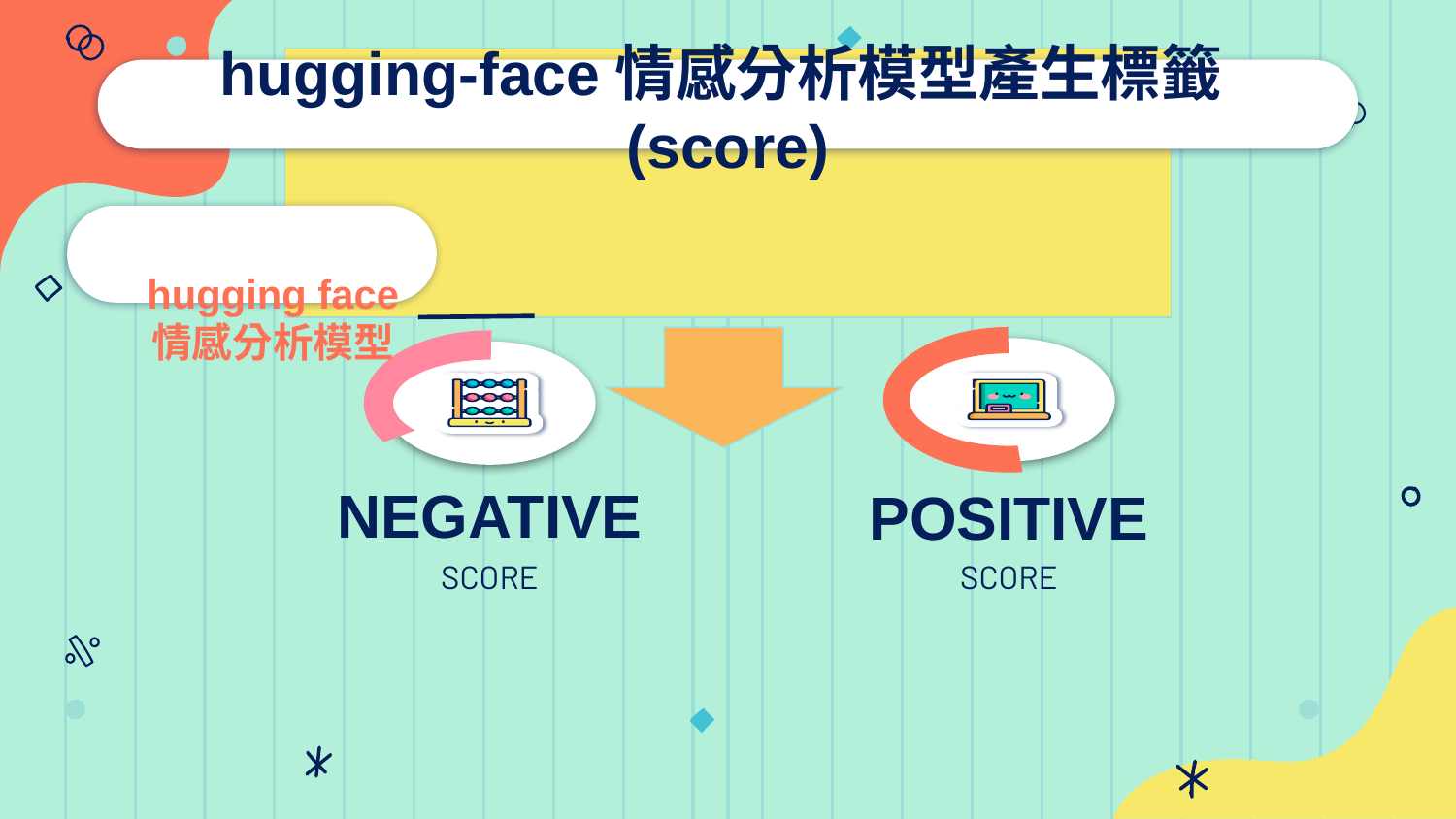

# hugging-face情感分析模型產生標籤(score)

hugging face
情感分析模型

NEGATIVE
POSITIVE
SCORE
SCORE